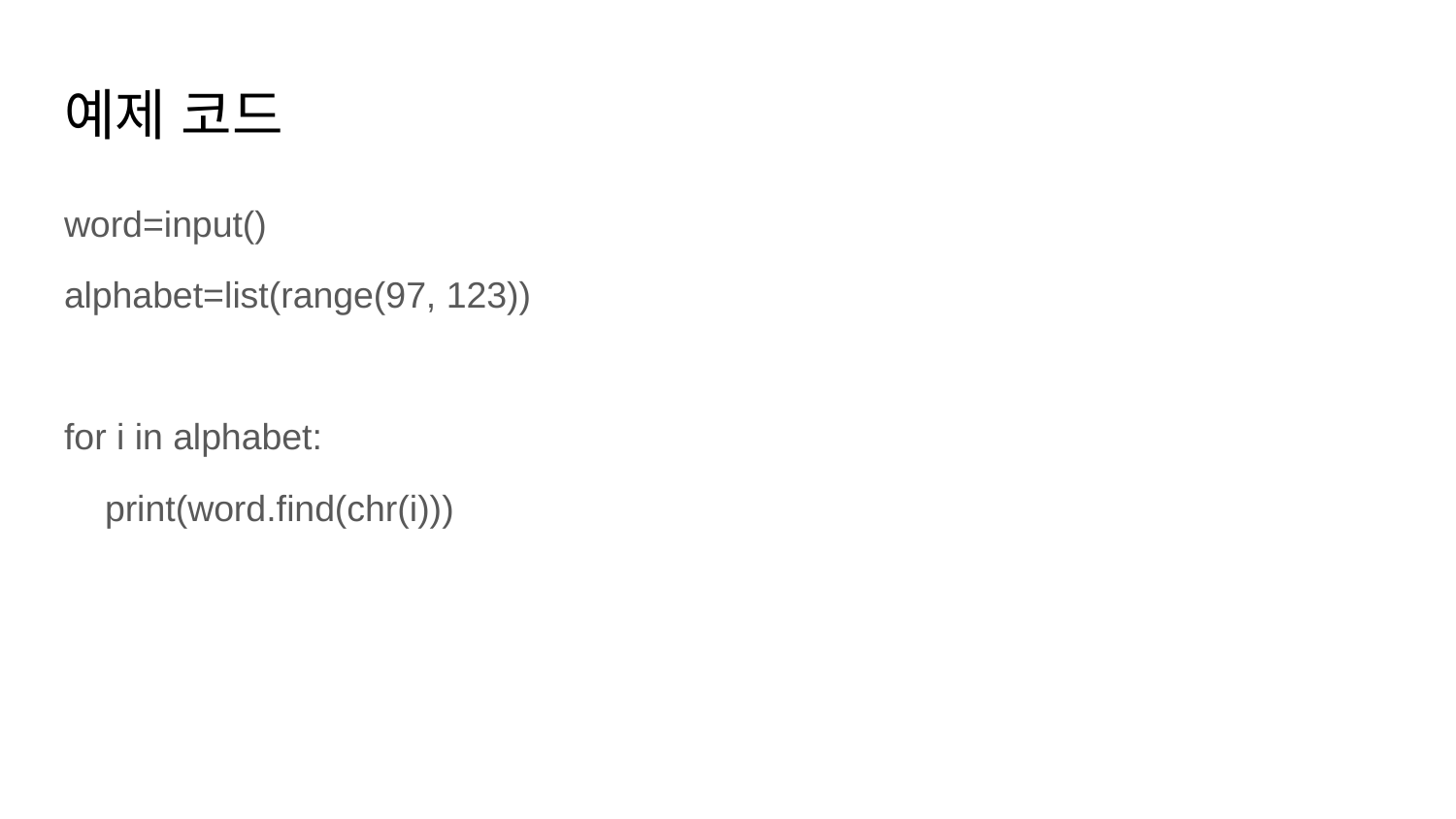

# 예제 코드
word=input()
alphabet=list(range(97, 123))

for i in alphabet:
    print(word.find(chr(i)))